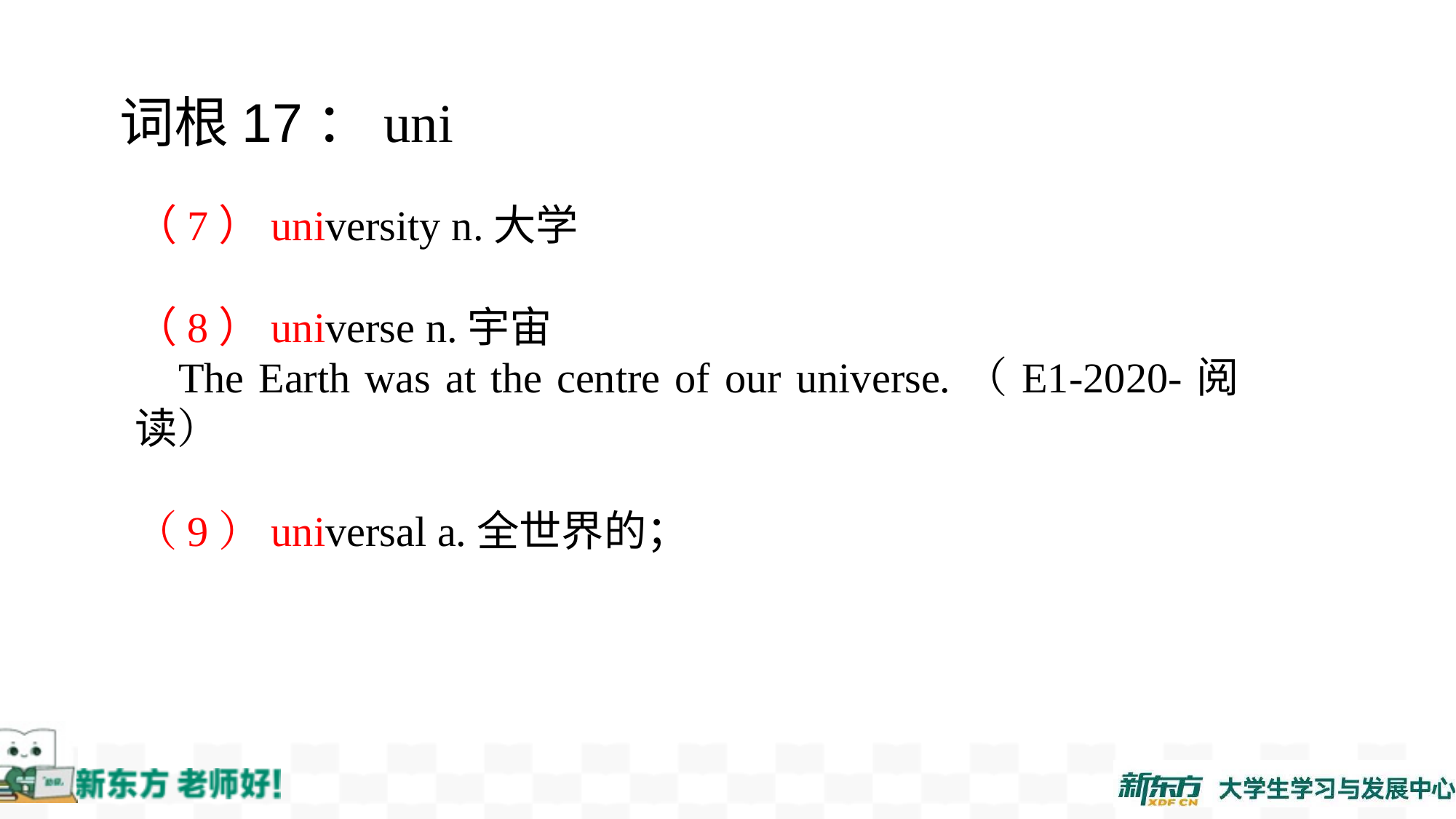

词根17：uni
（7）university n.大学

（8）universe n.宇宙
   The Earth was at the centre of our universe.（E1-2020-阅读）

（9）universal a.全世界的；